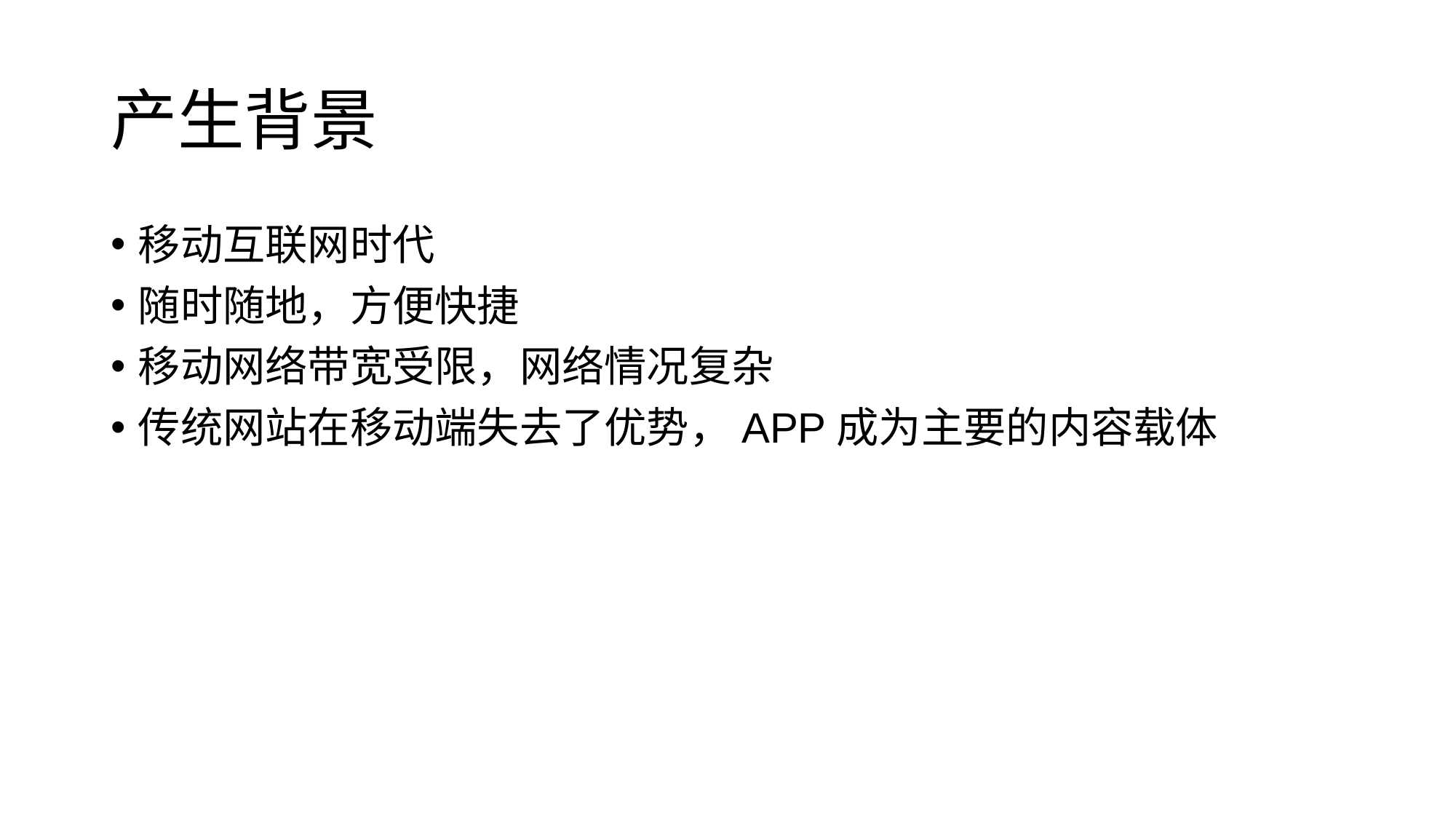

# 产生背景
移动互联网时代
随时随地，方便快捷
移动网络带宽受限，网络情况复杂
传统网站在移动端失去了优势，APP成为主要的内容载体